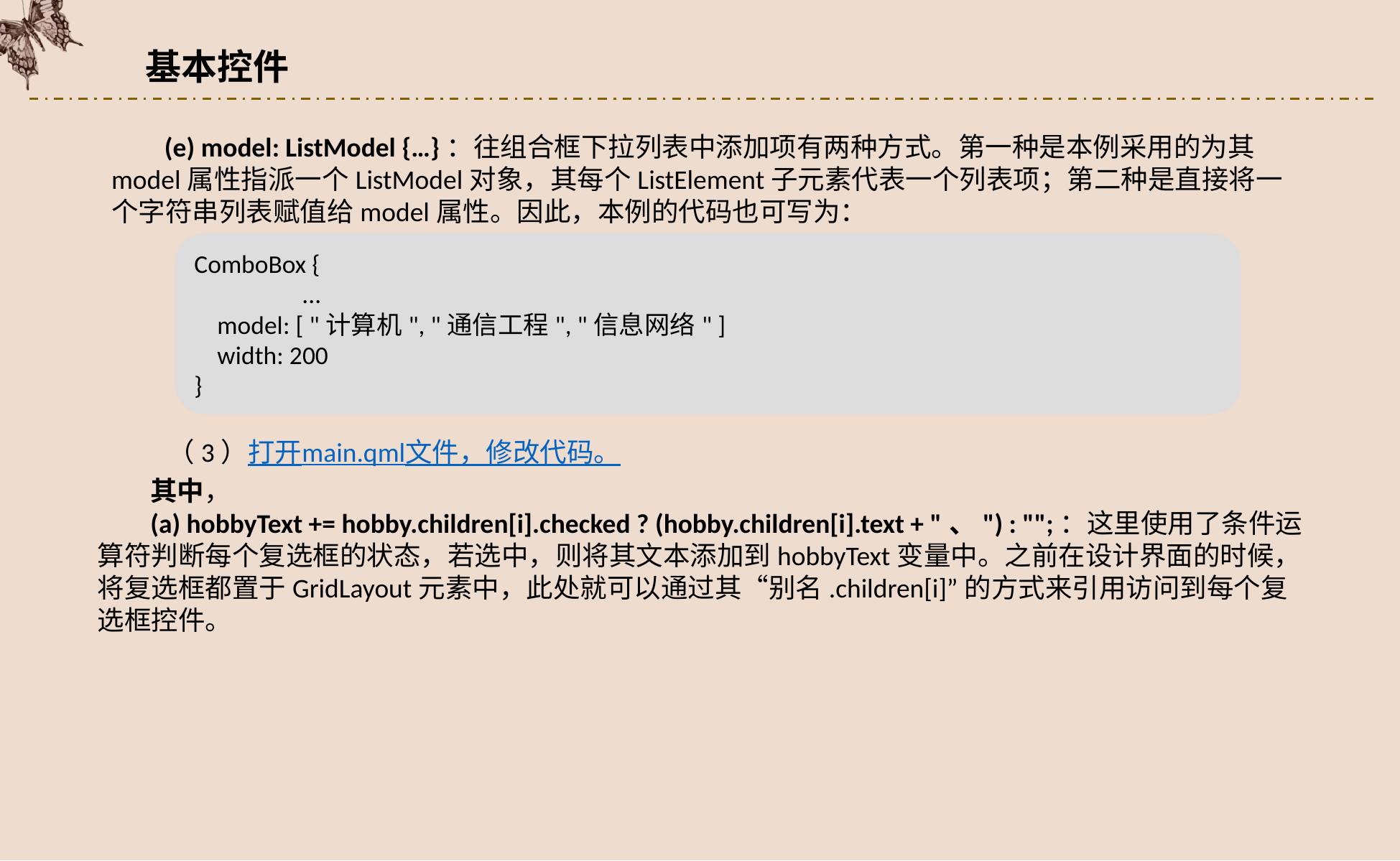

基本控件
(e) model: ListModel {…}：往组合框下拉列表中添加项有两种方式。第一种是本例采用的为其model属性指派一个ListModel对象，其每个ListElement子元素代表一个列表项；第二种是直接将一个字符串列表赋值给model属性。因此，本例的代码也可写为：
ComboBox {
	...
    model: [ "计算机", "通信工程", "信息网络" ]
    width: 200
}
（3）打开main.qml文件，修改代码。
其中，
(a) hobbyText += hobby.children[i].checked ? (hobby.children[i].text + "、") : "";：这里使用了条件运算符判断每个复选框的状态，若选中，则将其文本添加到hobbyText变量中。之前在设计界面的时候，将复选框都置于GridLayout元素中，此处就可以通过其“别名.children[i]”的方式来引用访问到每个复选框控件。